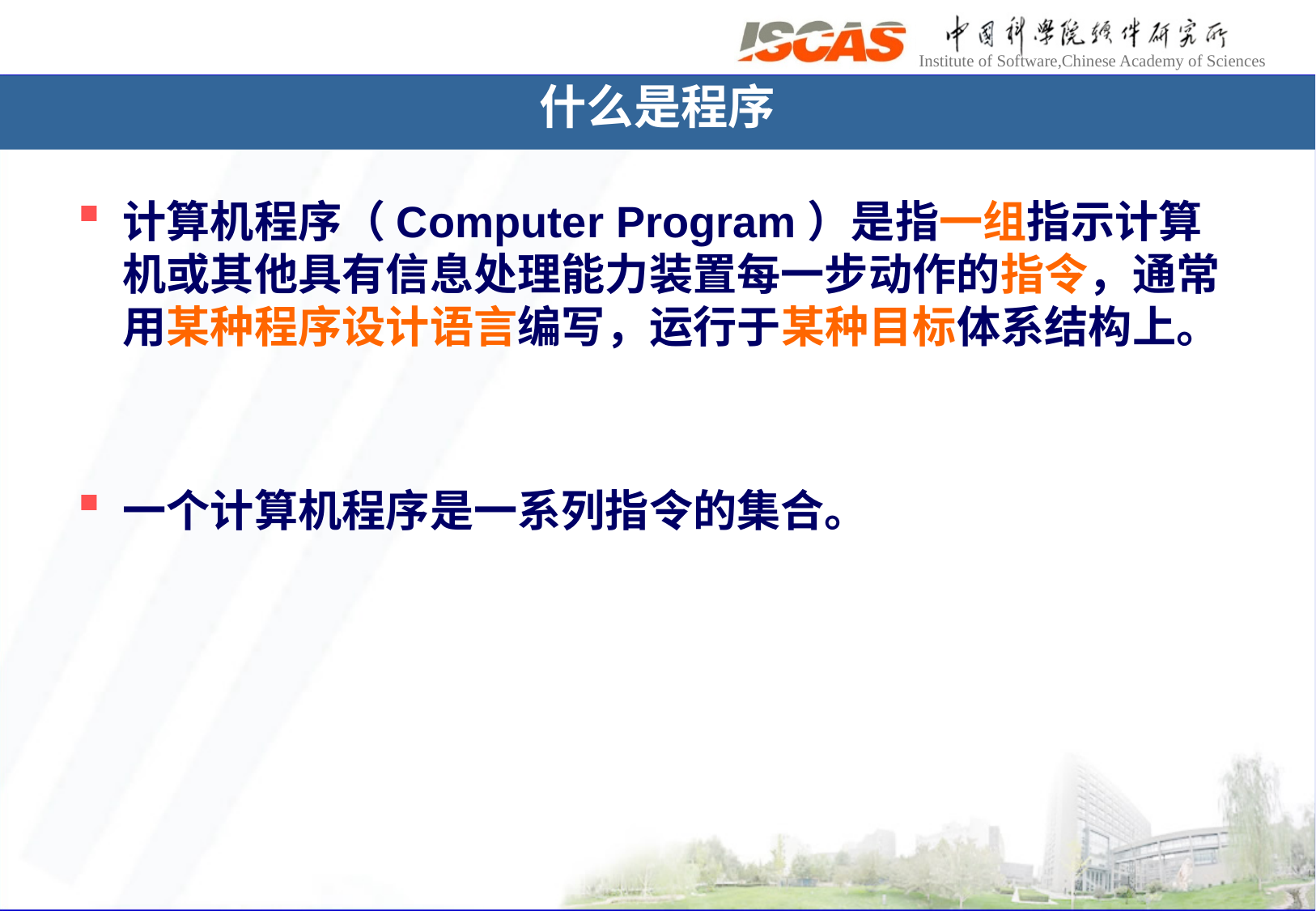

什么是程序
计算机程序（Computer Program）是指一组指示计算机或其他具有信息处理能力装置每一步动作的指令，通常用某种程序设计语言编写，运行于某种目标体系结构上。

一个计算机程序是一系列指令的集合。